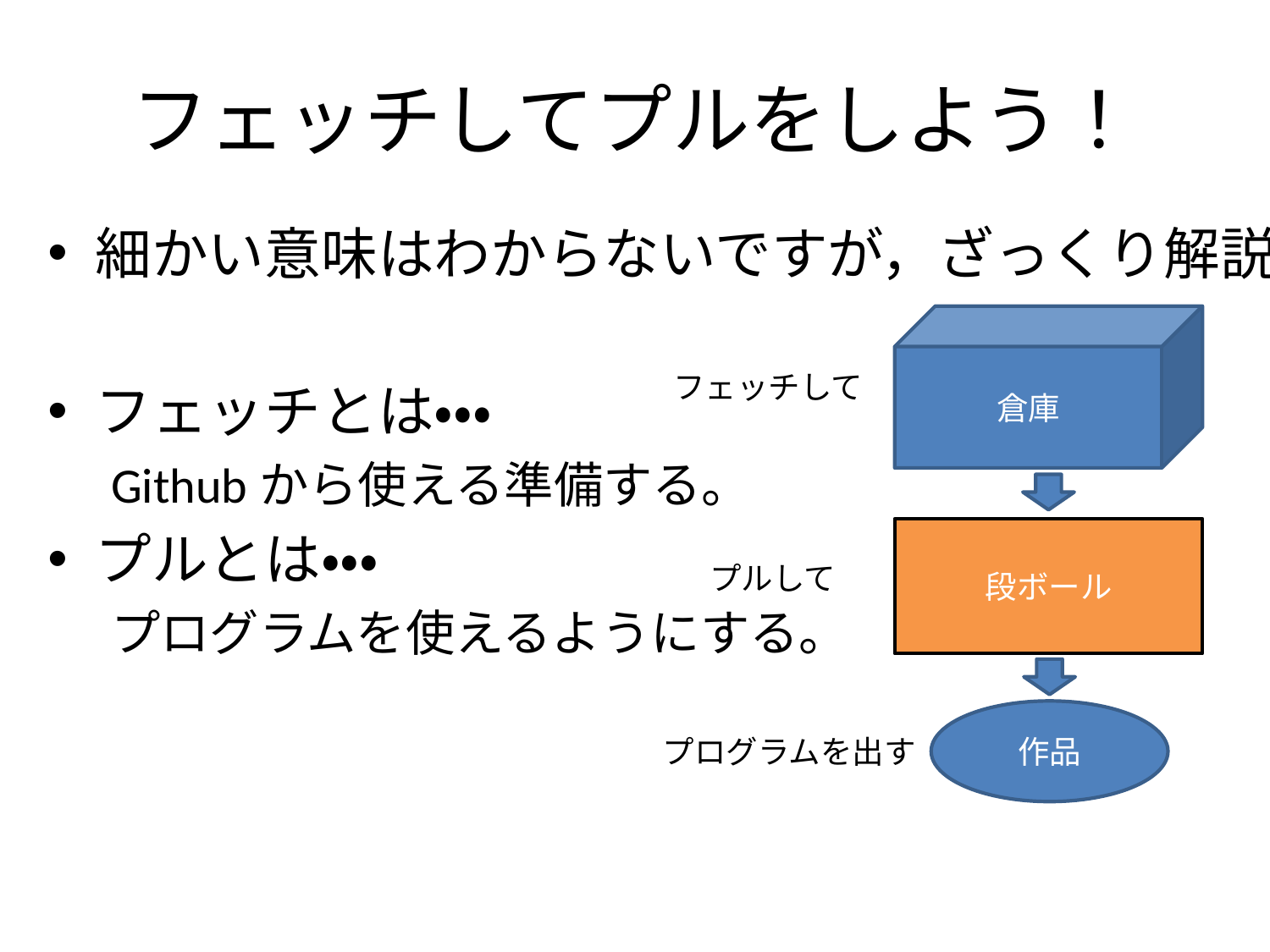

# フェッチしてプルをしよう！
細かい意味はわからないですが，ざっくり解説

フェッチとは・・・
Githubから使える準備する。
プルとは・・・
プログラムを使えるようにする。
倉庫
フェッチして

段ボール
プルして

作品
プログラムを出す